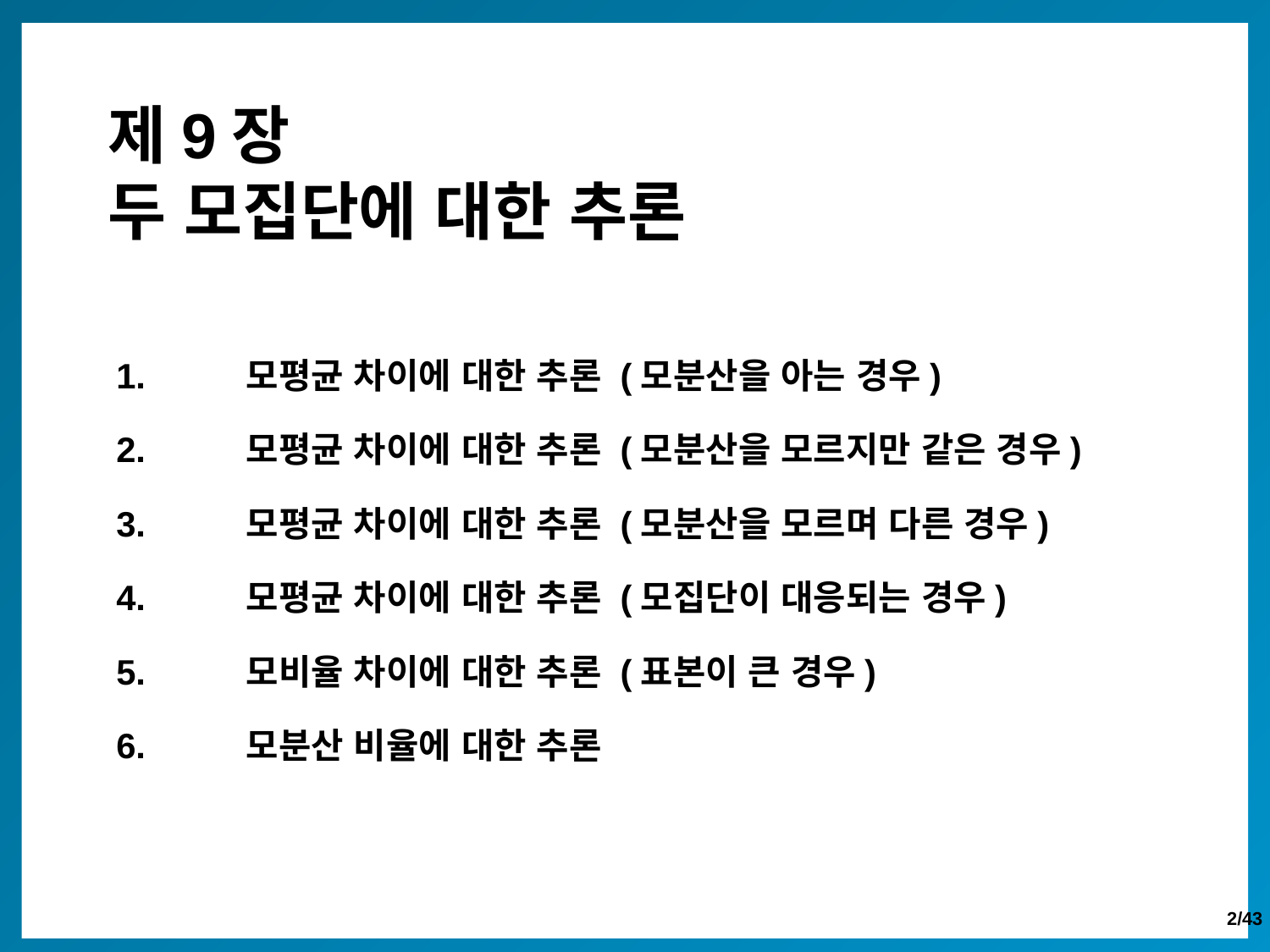

제9장
두 모집단에 대한 추론
1.	모평균 차이에 대한 추론 (모분산을 아는 경우)
2.	모평균 차이에 대한 추론 (모분산을 모르지만 같은 경우)
3.	모평균 차이에 대한 추론 (모분산을 모르며 다른 경우)
4.	모평균 차이에 대한 추론 (모집단이 대응되는 경우)
5.	모비율 차이에 대한 추론 (표본이 큰 경우)
6.	모분산 비율에 대한 추론